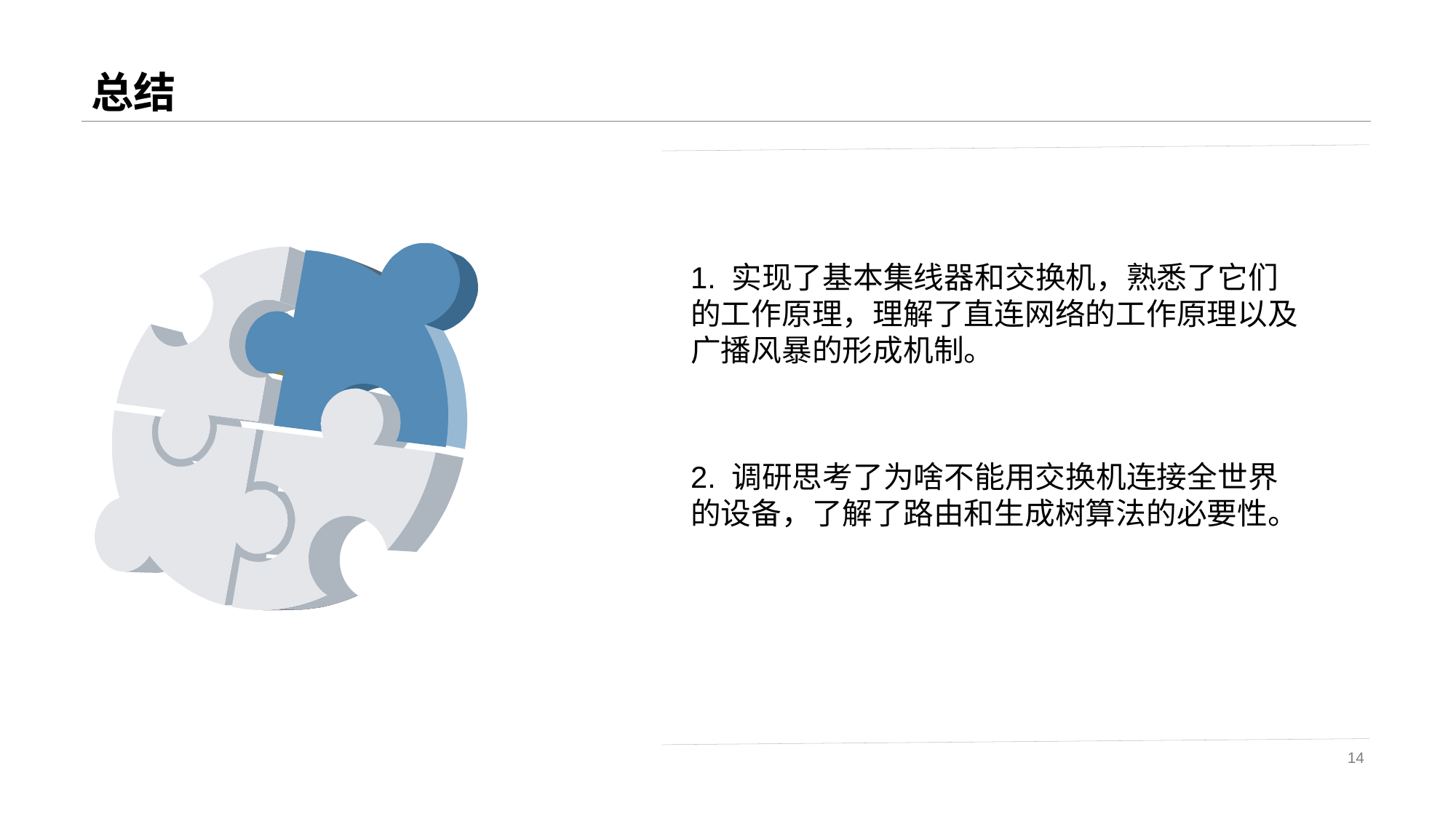

# 总结

1. 实现了基本集线器和交换机，熟悉了它们的工作原理，理解了直连网络的工作原理以及广播风暴的形成机制。
2. 调研思考了为啥不能用交换机连接全世界的设备，了解了路由和生成树算法的必要性。
14